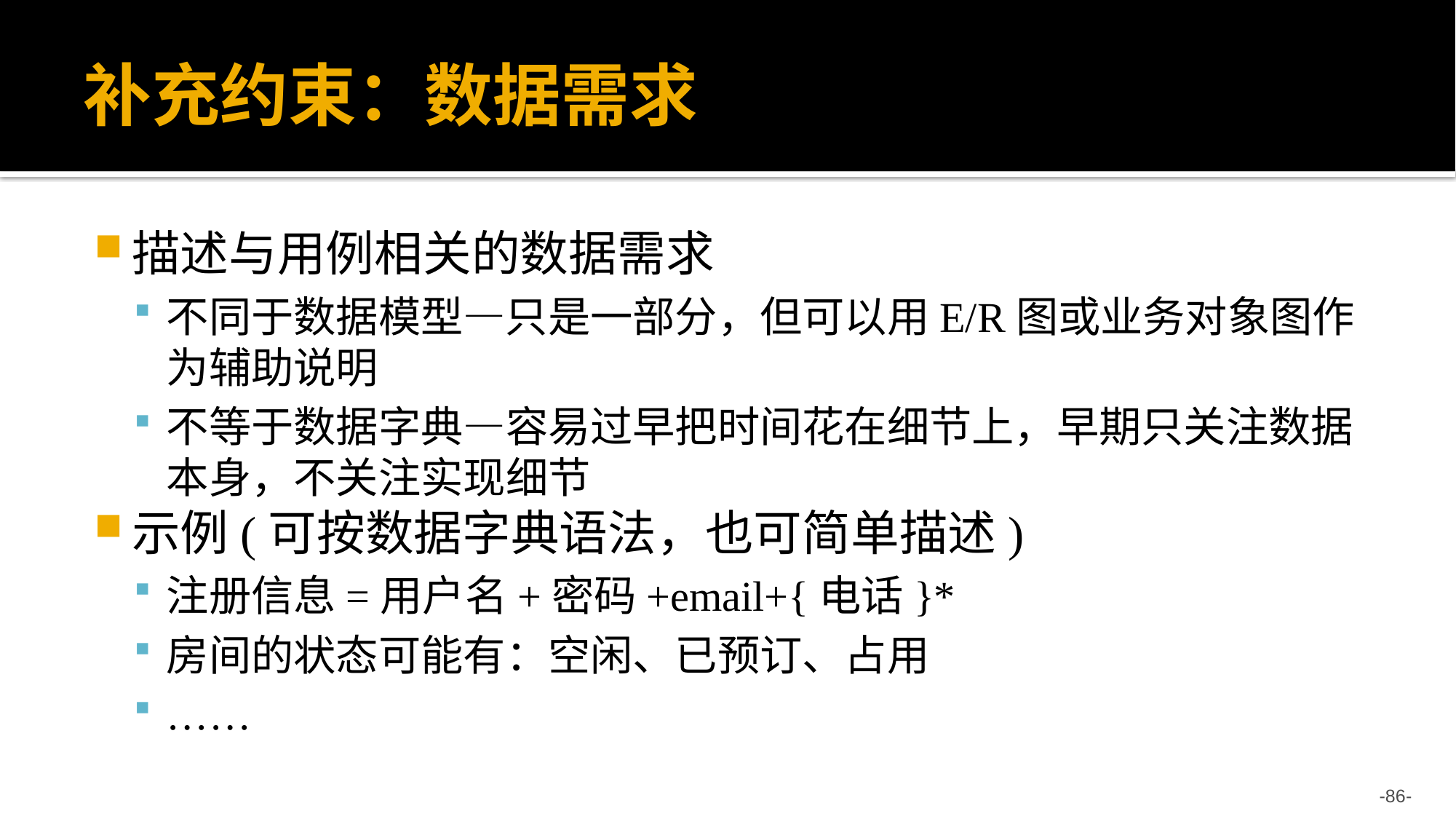

# 补充约束：数据需求
描述与用例相关的数据需求
不同于数据模型—只是一部分，但可以用E/R图或业务对象图作为辅助说明
不等于数据字典—容易过早把时间花在细节上，早期只关注数据本身，不关注实现细节
示例(可按数据字典语法，也可简单描述)
注册信息=用户名+密码+email+{电话}*
房间的状态可能有：空闲、已预订、占用
……
-86-